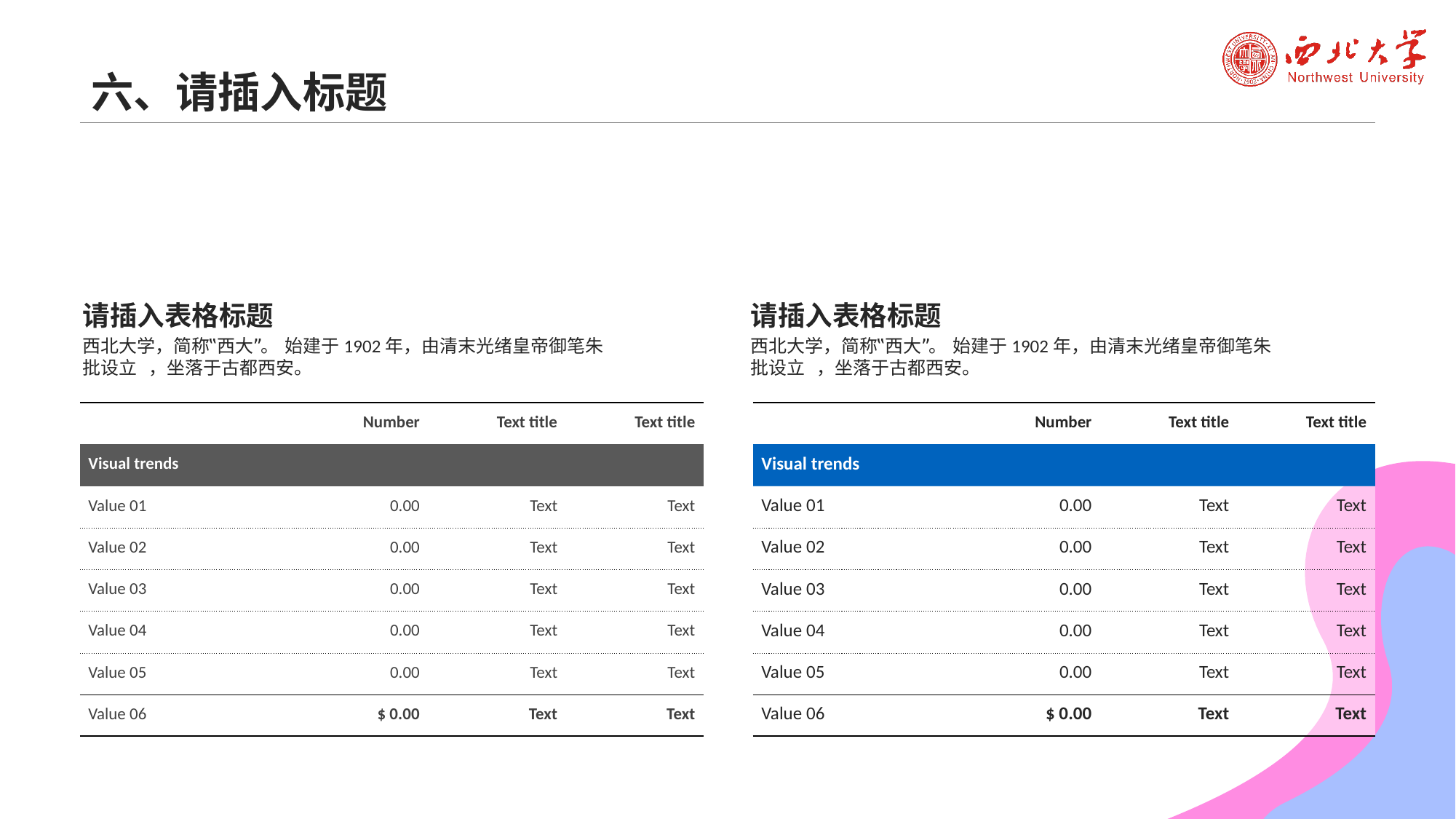

# 六、请插入标题
请插入表格标题
请插入表格标题
西北大学，简称“西大”。 始建于1902年，由清末光绪皇帝御笔朱批设立  ，坐落于古都西安。
西北大学，简称“西大”。 始建于1902年，由清末光绪皇帝御笔朱批设立  ，坐落于古都西安。
|  | Number | Text title | Text title |
| --- | --- | --- | --- |
| Visual trends |  |  |  |
| Value 01 | 0.00 | Text | Text |
| Value 02 | 0.00 | Text | Text |
| Value 03 | 0.00 | Text | Text |
| Value 04 | 0.00 | Text | Text |
| Value 05 | 0.00 | Text | Text |
| Value 06 | $ 0.00 | Text | Text |
|  | Number | Text title | Text title |
| --- | --- | --- | --- |
| Visual trends |  |  |  |
| Value 01 | 0.00 | Text | Text |
| Value 02 | 0.00 | Text | Text |
| Value 03 | 0.00 | Text | Text |
| Value 04 | 0.00 | Text | Text |
| Value 05 | 0.00 | Text | Text |
| Value 06 | $ 0.00 | Text | Text |